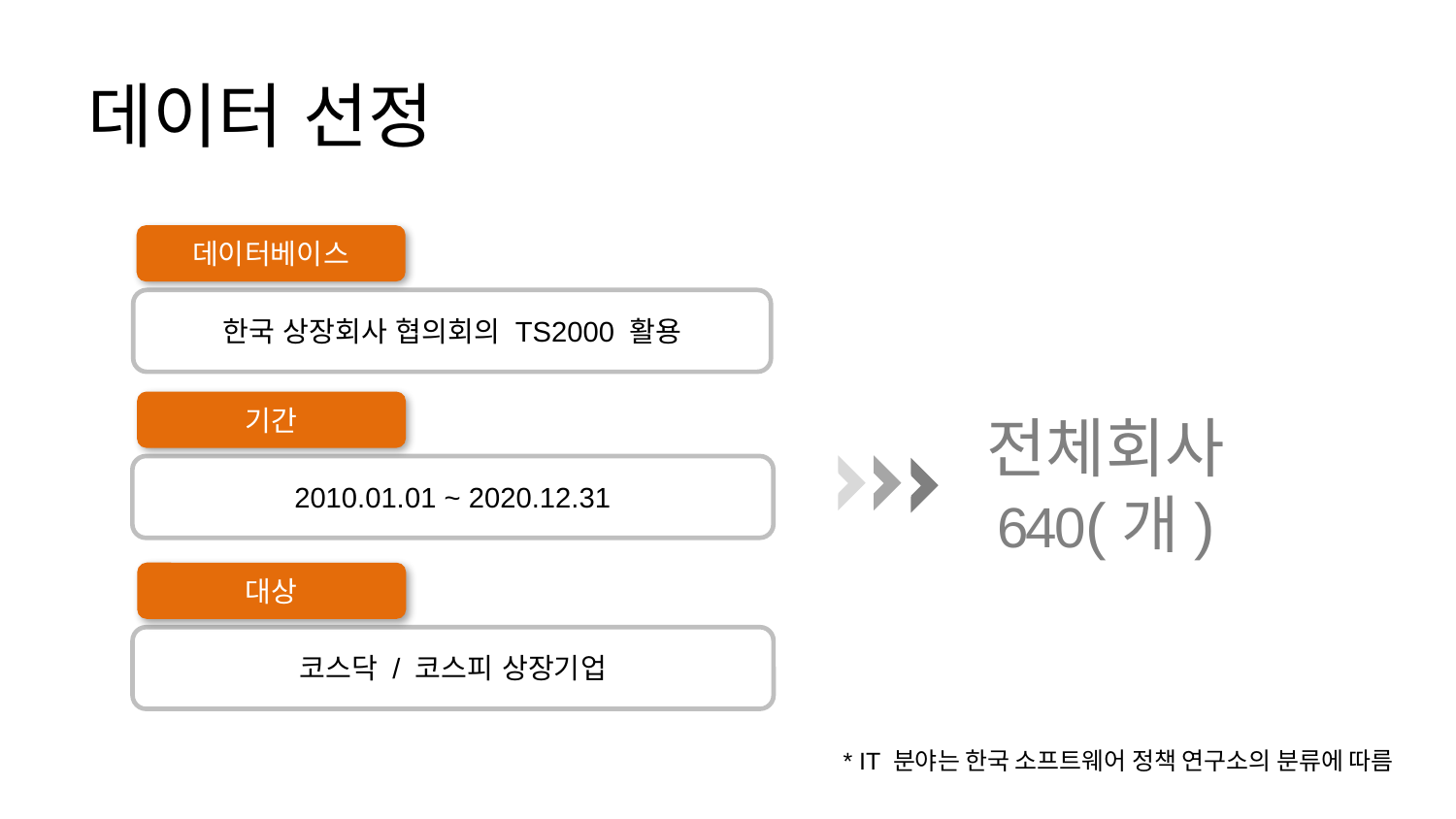

데이터 선정
데이터베이스
한국 상장회사 협의회의 TS2000 활용
기간
전체회사
640(개)
2010.01.01 ~ 2020.12.31

대상
코스닥 / 코스피 상장기업

* IT 분야는 한국 소프트웨어 정책 연구소의 분류에 따름